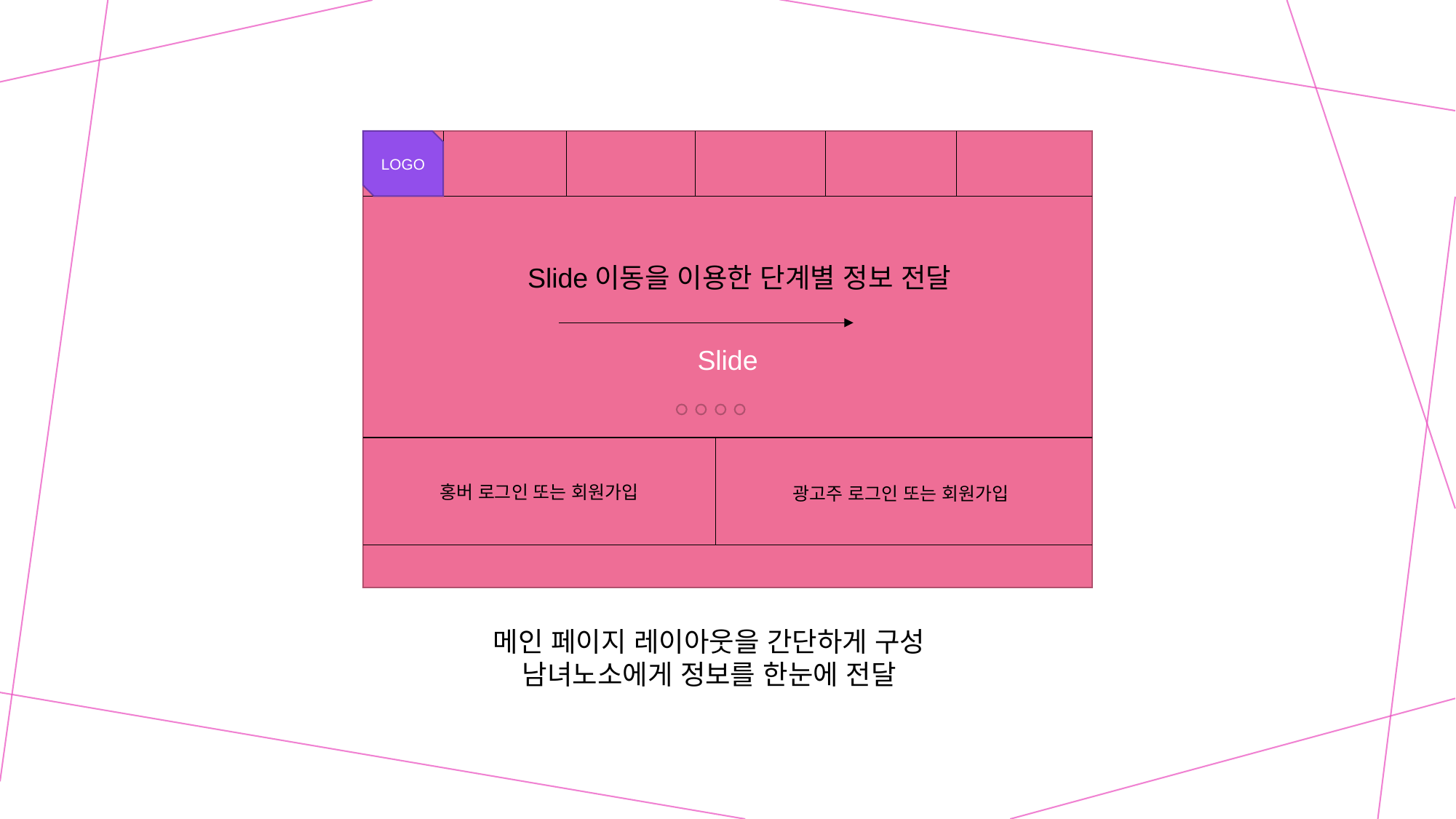

Slide
LOGO
Slide이동을 이용한 단계별 정보 전달

홍버 로그인 또는 회원가입
광고주 로그인 또는 회원가입
메인 페이지 레이아웃을 간단하게 구성
남녀노소에게 정보를 한눈에 전달